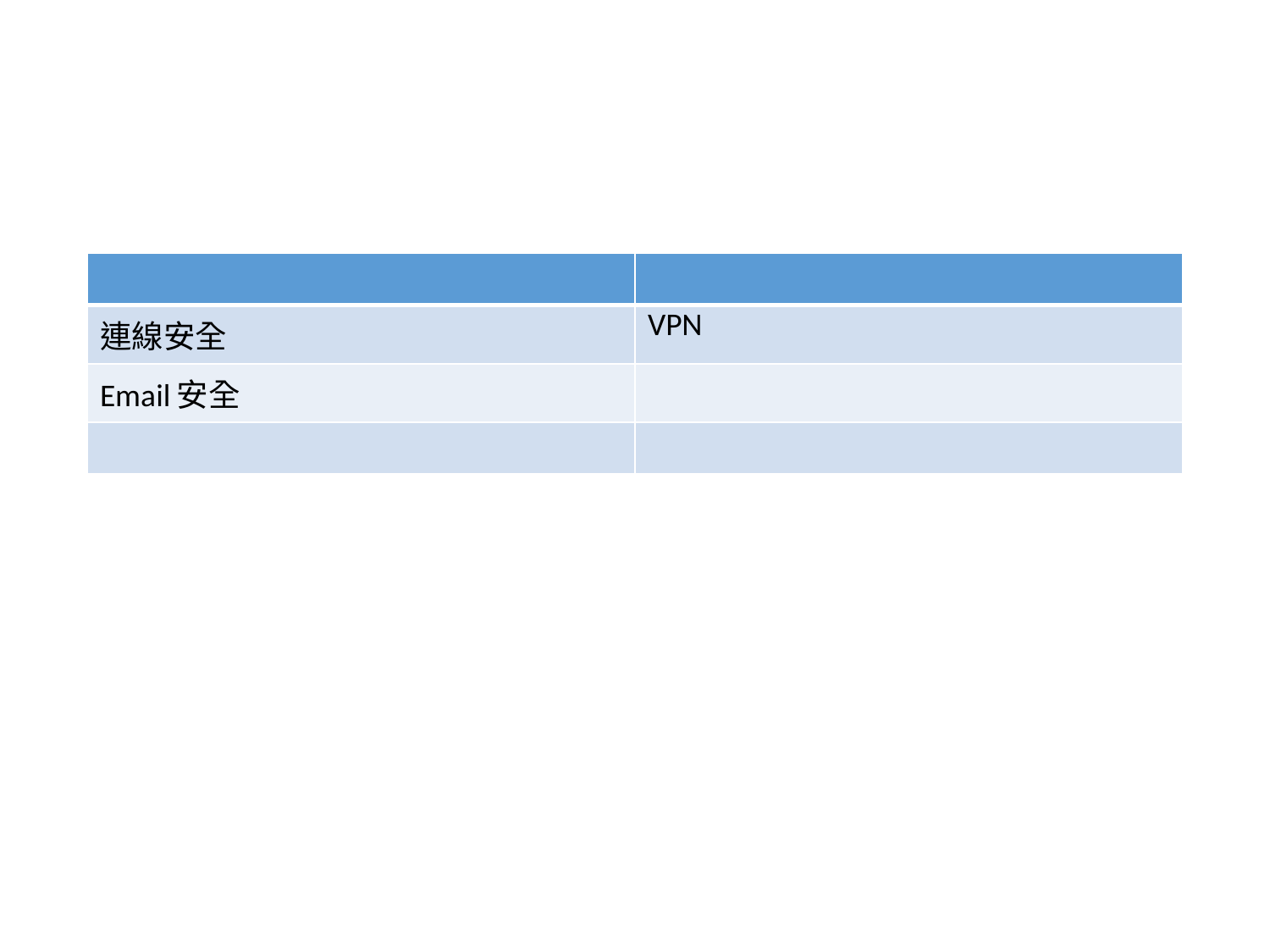

#
|  |  |
| --- | --- |
| 連線安全 | VPN |
| Email安全 |  |
|  |  |